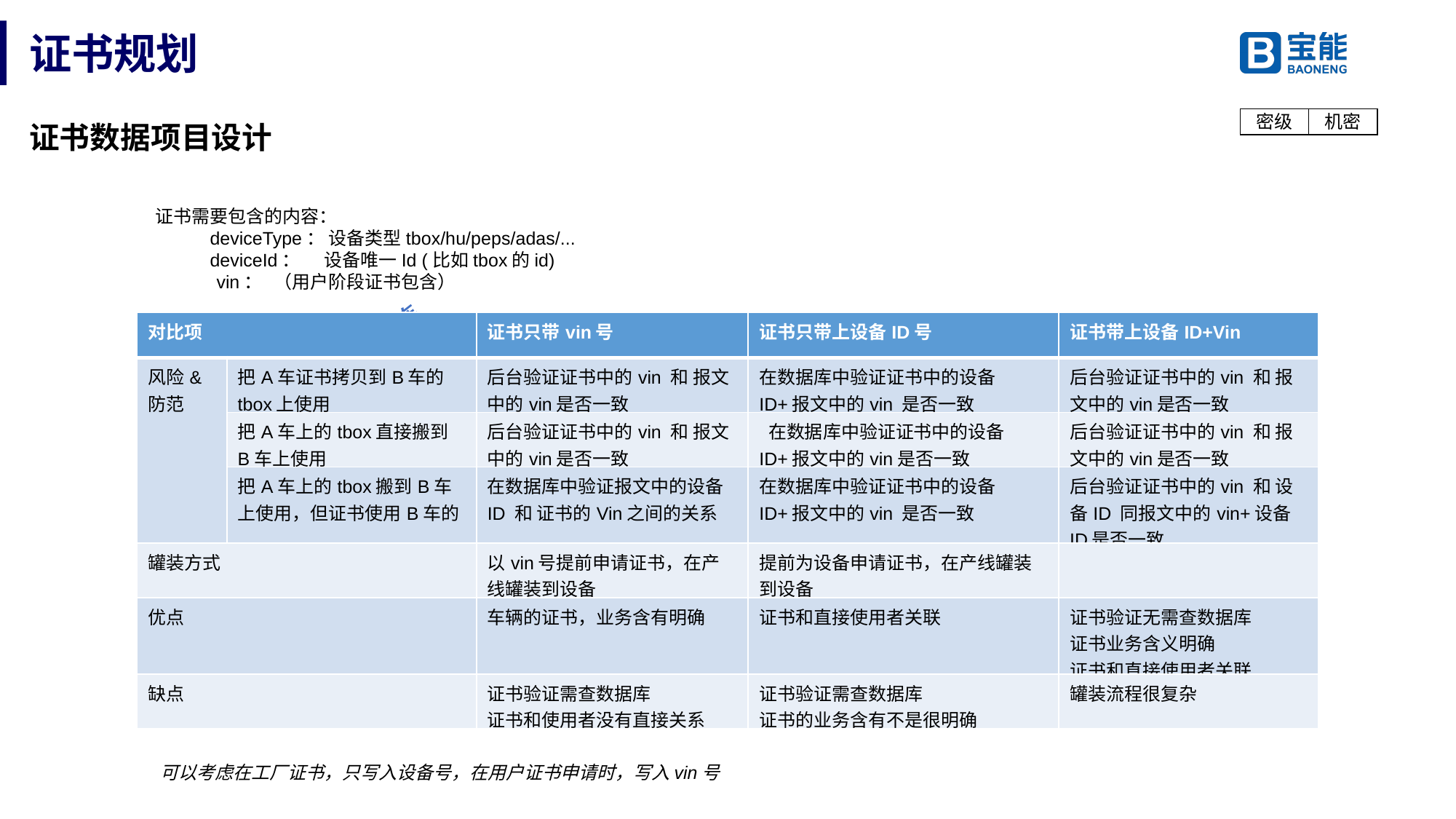

# 证书规划
证书数据项目设计
证书需要包含的内容：
deviceType： 设备类型tbox/hu/peps/adas/...
deviceId：      设备唯一Id (比如tbox的id)
            vin：   （用户阶段证书包含）
| 对比项 |  | 证书只带vin号 | 证书只带上设备ID号 | 证书带上设备ID+Vin |
| --- | --- | --- | --- | --- |
| 风险&防范 | 把A车证书拷贝到B车的tbox上使用 | 后台验证证书中的vin 和 报文中的vin是否一致 | 在数据库中验证证书中的设备ID+报文中的vin 是否一致 | 后台验证证书中的vin 和 报文中的vin是否一致 |
|  | 把A车上的tbox直接搬到B车上使用 | 后台验证证书中的vin 和 报文中的vin是否一致 | 在数据库中验证证书中的设备ID+报文中的vin是否一致 | 后台验证证书中的vin 和 报文中的vin是否一致 |
|  | 把A车上的tbox搬到B车上使用，但证书使用B车的 | 在数据库中验证报文中的设备ID 和 证书的Vin之间的关系 | 在数据库中验证证书中的设备ID+报文中的vin 是否一致 | 后台验证证书中的vin 和 设备ID 同报文中的vin+设备ID是否一致 |
| 罐装方式 |  | 以vin号提前申请证书，在产线罐装到设备 | 提前为设备申请证书，在产线罐装到设备 |  |
| 优点 |  | 车辆的证书，业务含有明确 | 证书和直接使用者关联 | 证书验证无需查数据库 证书业务含义明确 证书和直接使用者关联 |
| 缺点 |  | 证书验证需查数据库 证书和使用者没有直接关系 | 证书验证需查数据库 证书的业务含有不是很明确 | 罐装流程很复杂 |
可以考虑在工厂证书，只写入设备号，在用户证书申请时，写入vin号
7